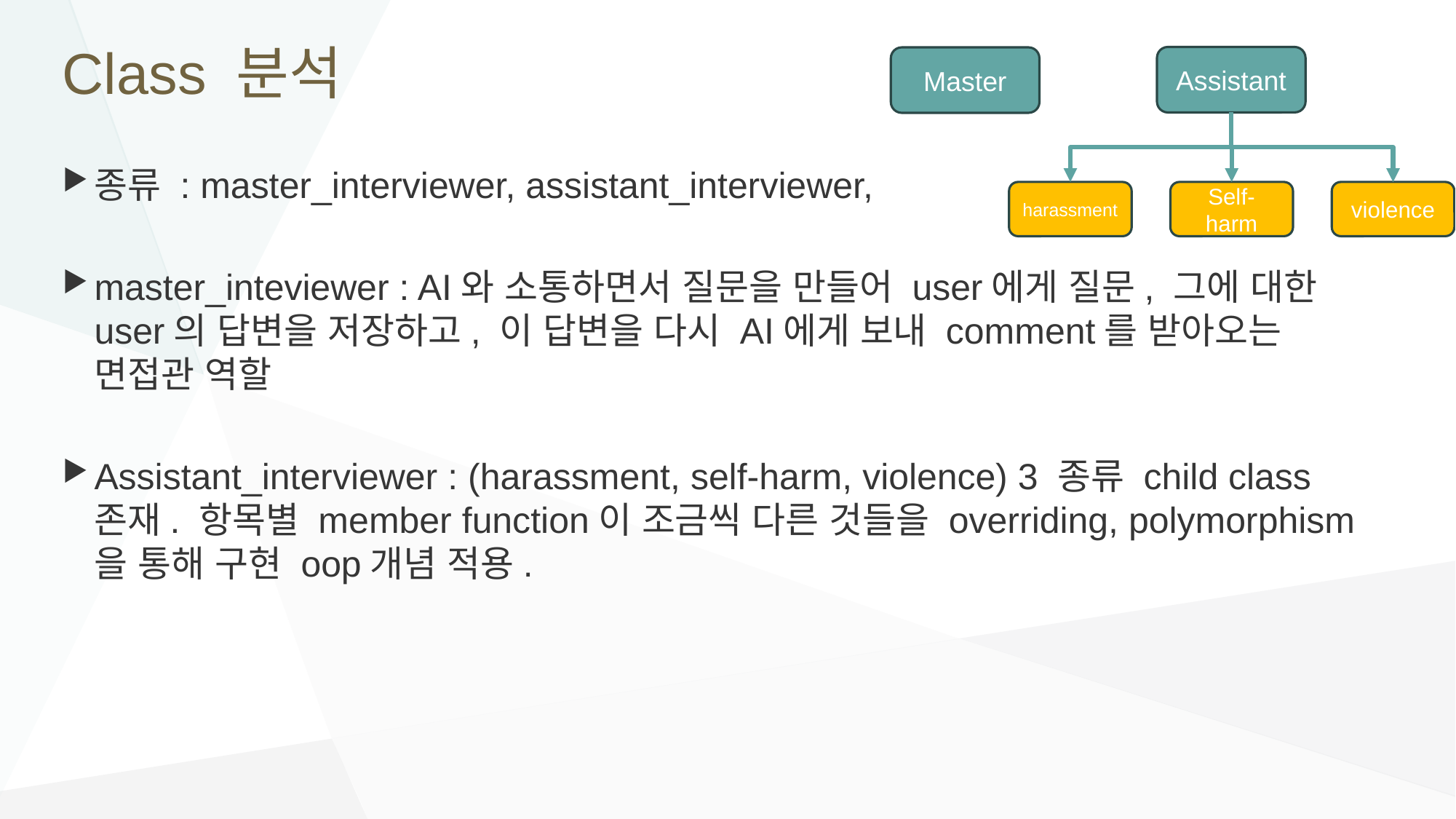

# Class 분석
Assistant
Master
harassment
Self-harm
violence
종류 : master_interviewer, assistant_interviewer,

master_inteviewer : AI와 소통하면서 질문을 만들어 user에게 질문, 그에 대한 user의 답변을 저장하고, 이 답변을 다시 AI에게 보내 comment를 받아오는 면접관 역할

Assistant_interviewer : (harassment, self-harm, violence) 3 종류 child class 존재. 항목별 member function이 조금씩 다른 것들을 overriding, polymorphism을 통해 구현 oop개념 적용.